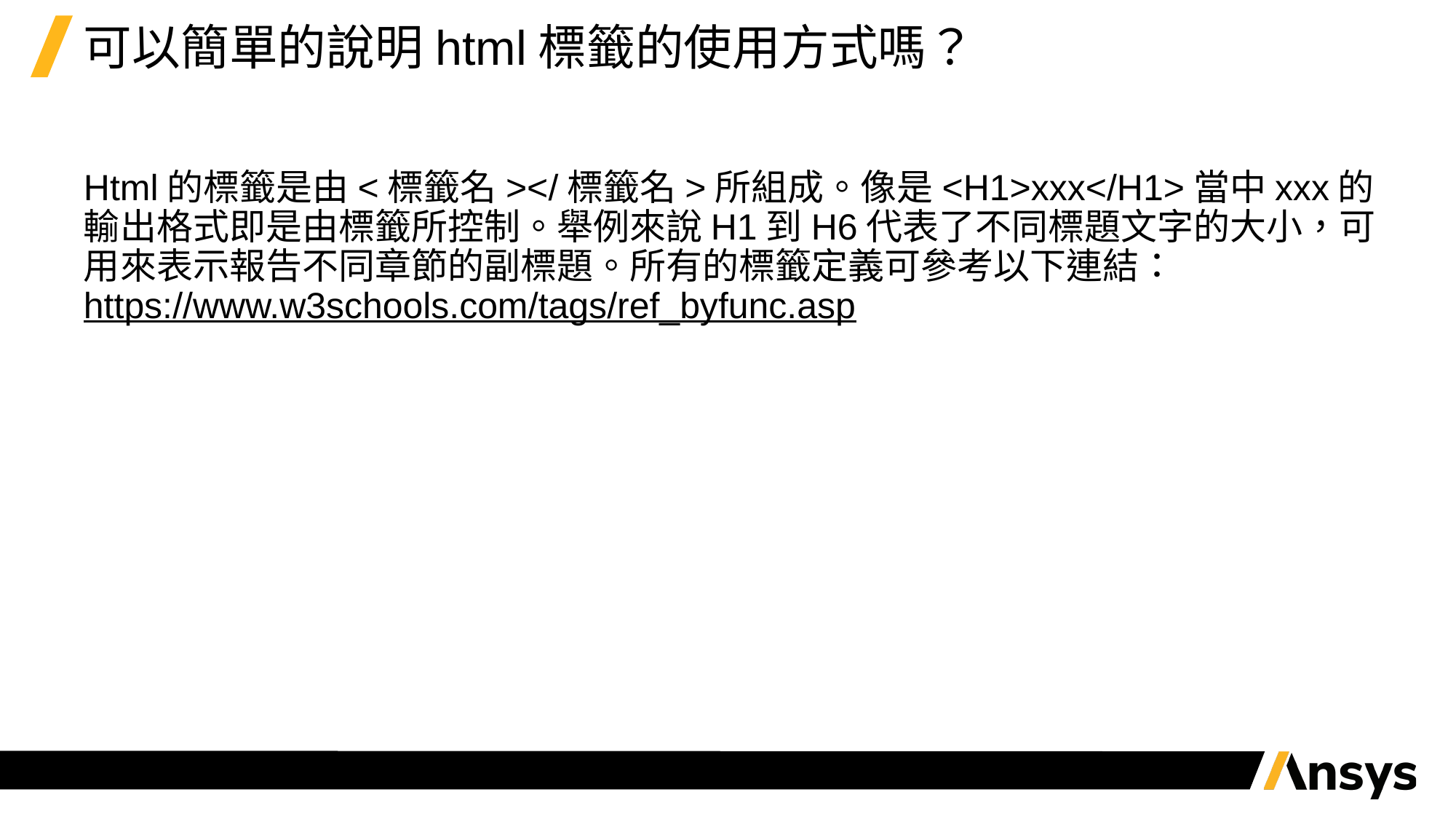

# 可以簡單的說明html標籤的使用方式嗎？
Html的標籤是由<標籤名></標籤名>所組成。像是<H1>xxx</H1>當中xxx的輸出格式即是由標籤所控制。舉例來說H1到H6代表了不同標題文字的大小，可用來表示報告不同章節的副標題。所有的標籤定義可參考以下連結：https://www.w3schools.com/tags/ref_byfunc.asp